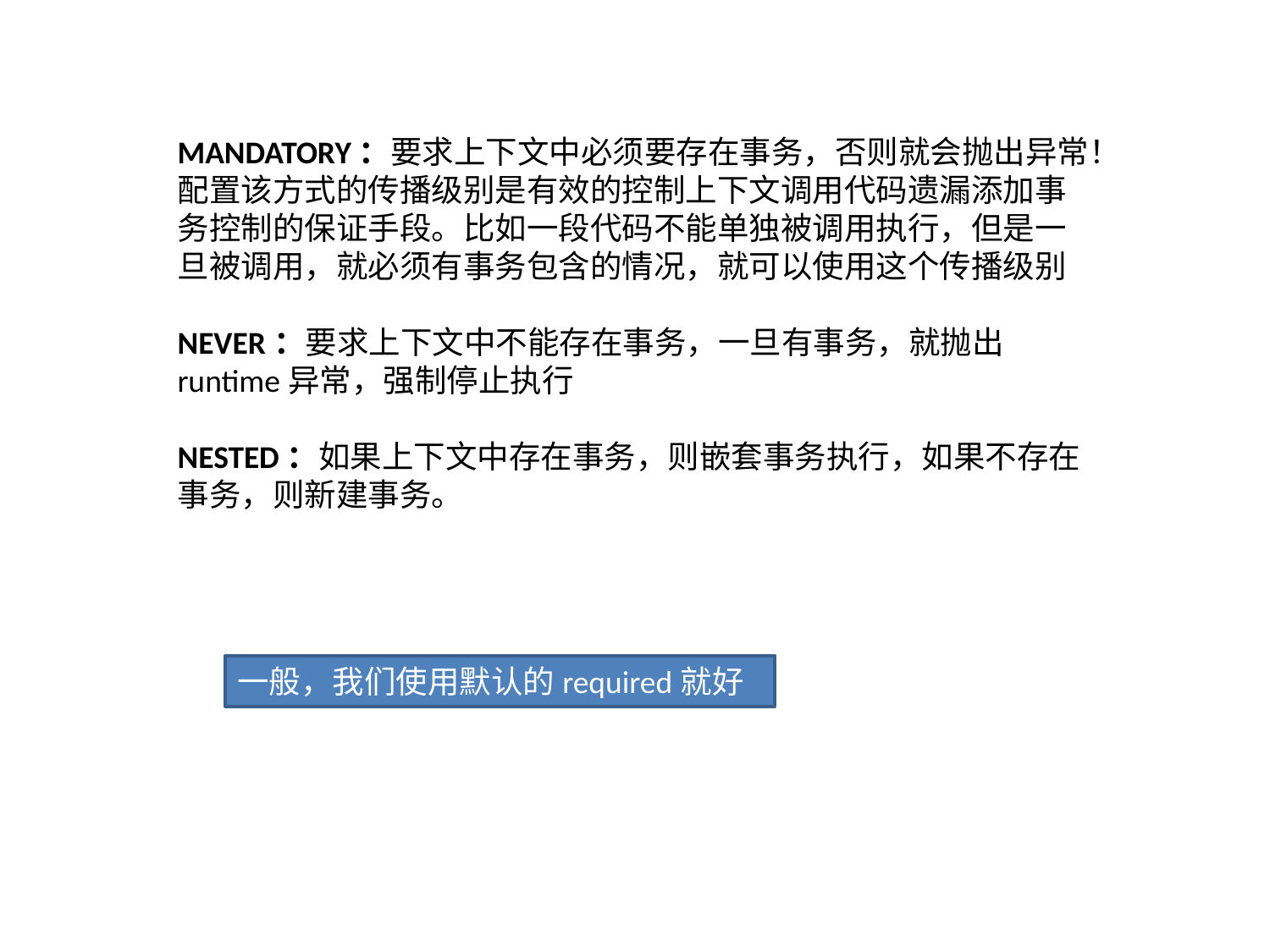

MANDATORY：要求上下文中必须要存在事务，否则就会抛出异常！配置该方式的传播级别是有效的控制上下文调用代码遗漏添加事务控制的保证手段。比如一段代码不能单独被调用执行，但是一旦被调用，就必须有事务包含的情况，就可以使用这个传播级别

NEVER：要求上下文中不能存在事务，一旦有事务，就抛出runtime异常，强制停止执行

NESTED：如果上下文中存在事务，则嵌套事务执行，如果不存在事务，则新建事务。
一般，我们使用默认的required就好